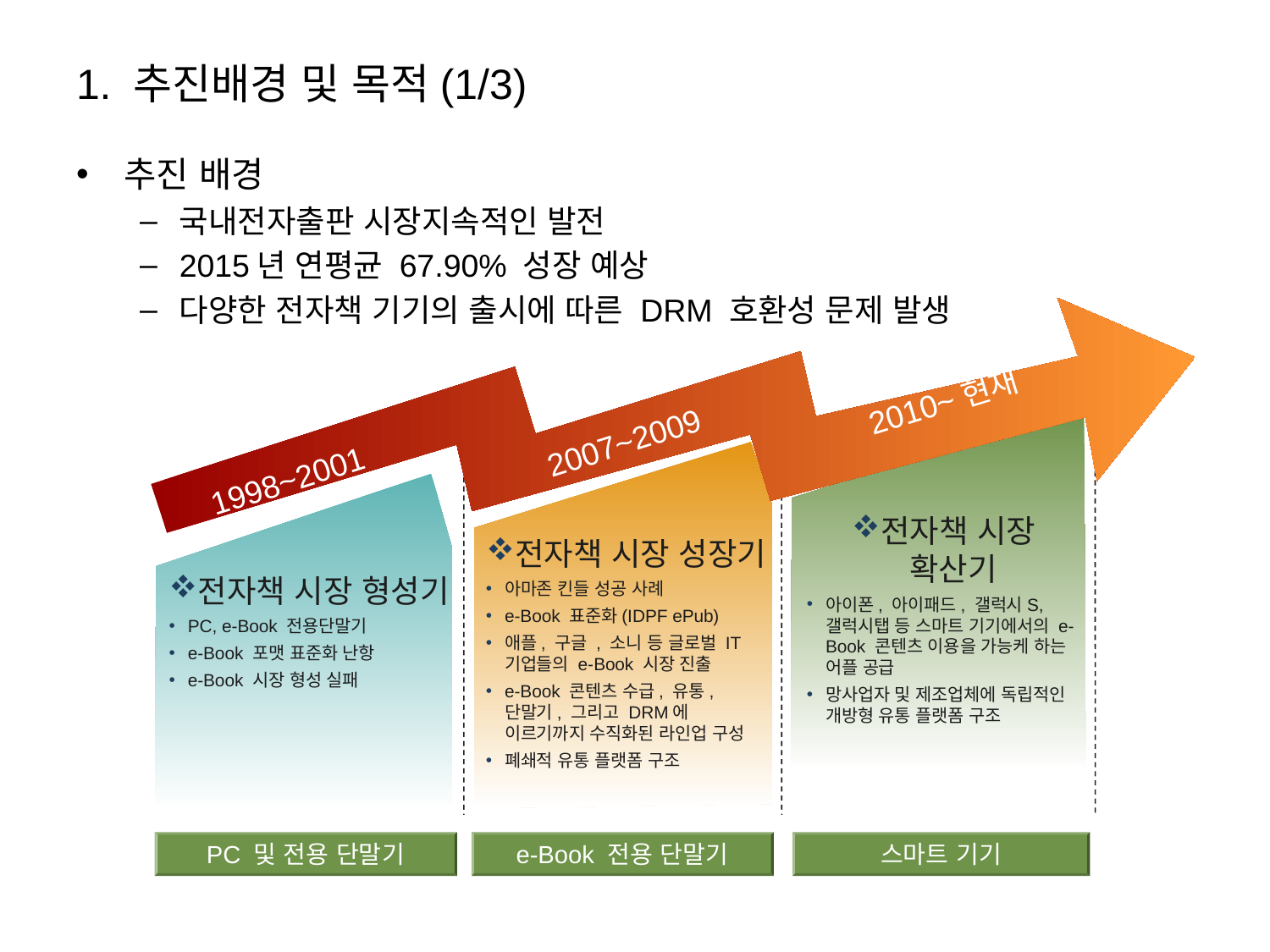

# 1. 추진배경 및 목적(1/3)
추진 배경
국내전자출판 시장지속적인 발전
2015년 연평균 67.90% 성장 예상
다양한 전자책 기기의 출시에 따른 DRM 호환성 문제 발생

2010~현재

2007~2009

1998~2001

전자책 시장 확산기
아이폰, 아이패드, 갤럭시S, 갤럭시탭 등 스마트 기기에서의 e-Book 콘텐츠 이용을 가능케 하는 어플 공급
망사업자 및 제조업체에 독립적인 개방형 유통 플랫폼 구조

전자책 시장 성장기
아마존 킨들 성공 사례
e-Book 표준화(IDPF ePub)
애플, 구글 , 소니 등 글로벌 IT 기업들의 e-Book 시장 진출
e-Book 콘텐츠 수급, 유통, 단말기, 그리고 DRM에 이르기까지 수직화된 라인업 구성
폐쇄적 유통 플랫폼 구조
전자책 시장 형성기
PC, e-Book 전용단말기
e-Book 포맷 표준화 난항
e-Book 시장 형성 실패

PC 및 전용 단말기
e-Book 전용 단말기
스마트 기기